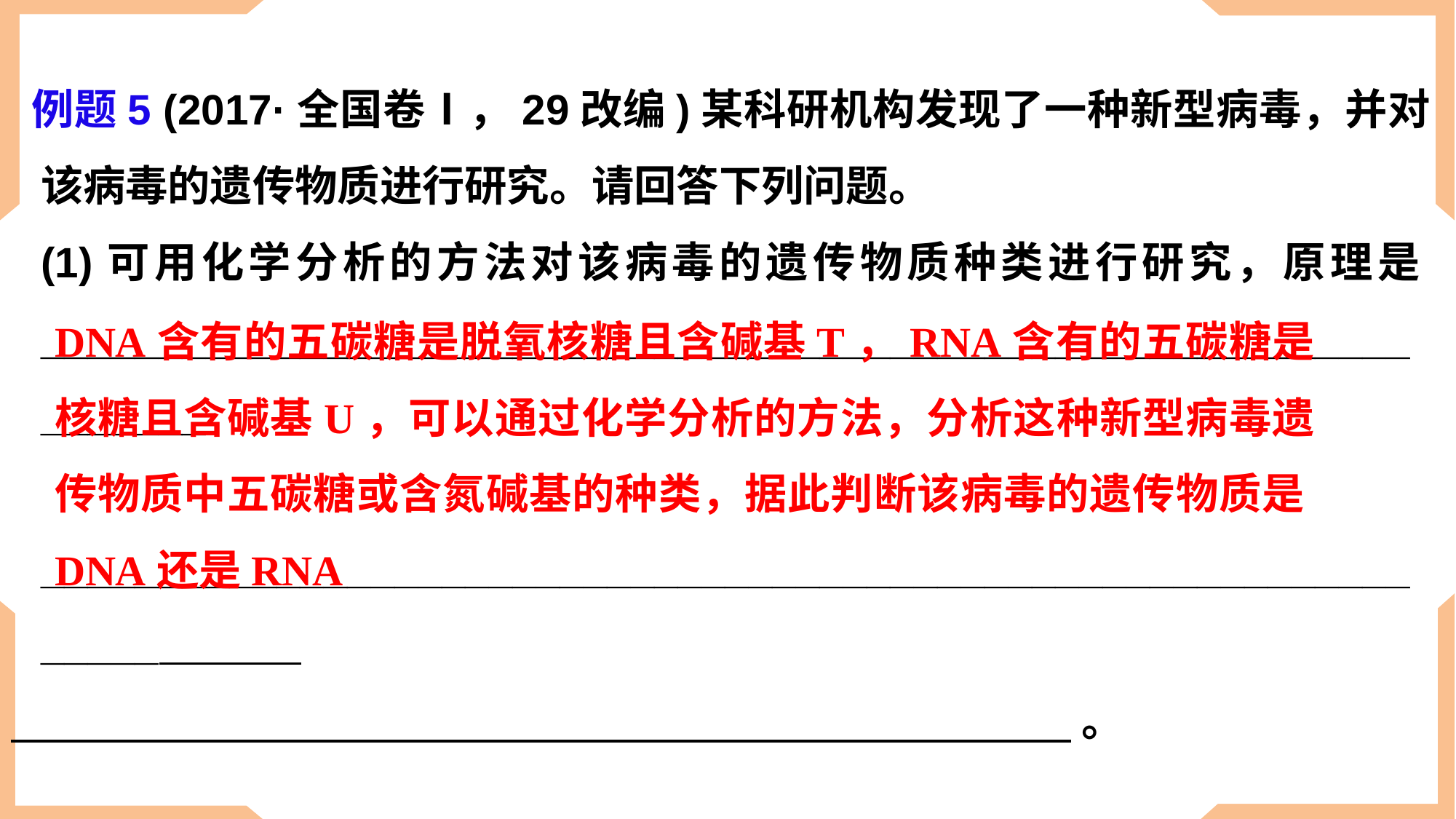

例题5 (2017·全国卷Ⅰ，29改编)某科研机构发现了一种新型病毒，并对该病毒的遗传物质进行研究。请回答下列问题。
	(1)可用化学分析的方法对该病毒的遗传物质种类进行研究，原理是_________________________________________________________________
	_______________________________________________________________
                                                                                                              。

DNA含有的五碳糖是脱氧核糖且含碱基T，RNA含有的五碳糖是核糖且含碱基U，可以通过化学分析的方法，分析这种新型病毒遗传物质中五碳糖或含氮碱基的种类，据此判断该病毒的遗传物质是DNA还是RNA